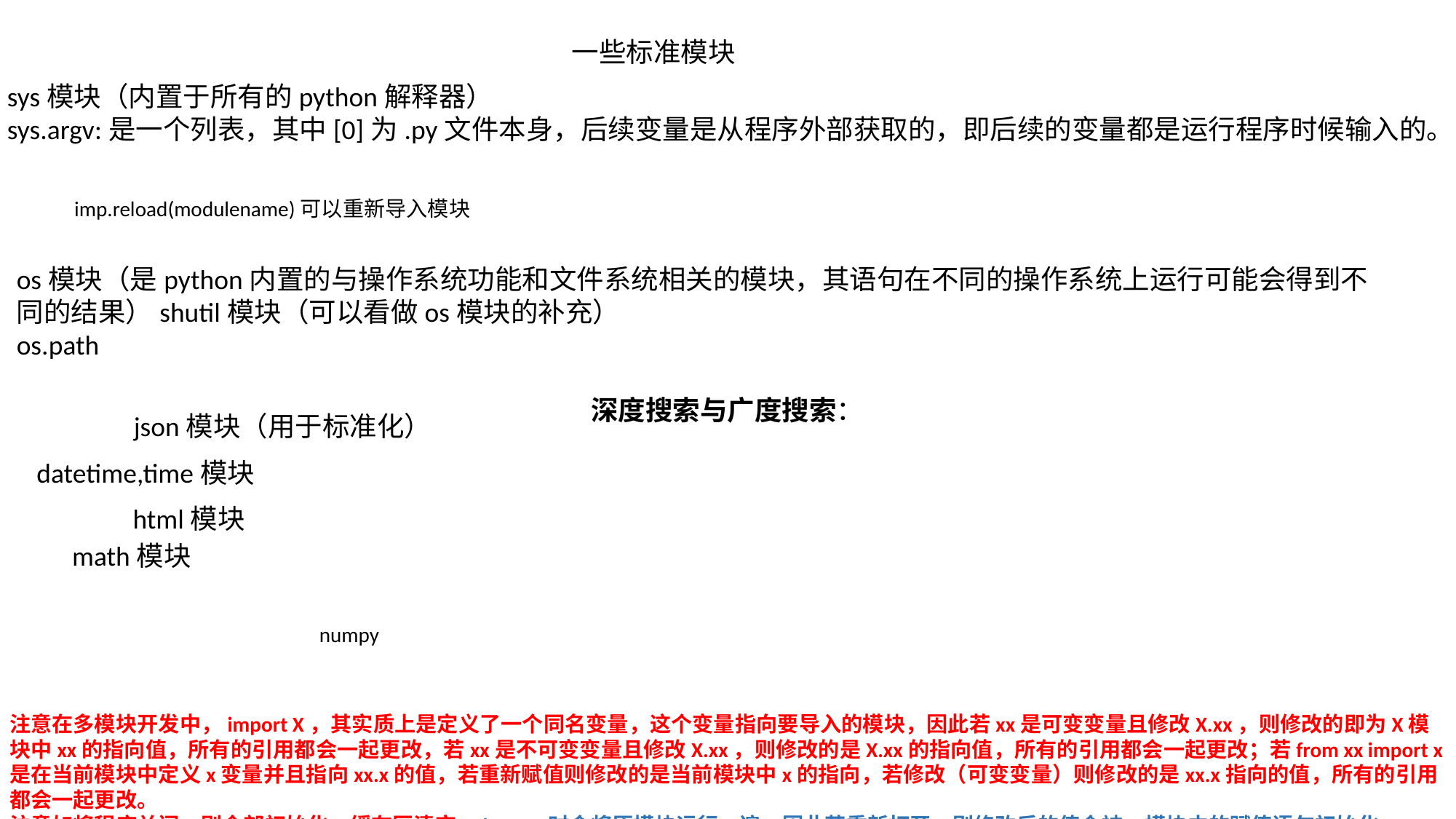

一些标准模块
sys模块（内置于所有的python解释器）
sys.argv:是一个列表，其中[0]为.py文件本身，后续变量是从程序外部获取的，即后续的变量都是运行程序时候输入的。
imp.reload(modulename)可以重新导入模块
os模块（是python内置的与操作系统功能和文件系统相关的模块，其语句在不同的操作系统上运行可能会得到不同的结果）shutil模块（可以看做os模块的补充）
os.path
深度搜索与广度搜索：
json模块（用于标准化）
datetime,time模块
html模块
math模块
numpy
注意在多模块开发中，import X，其实质上是定义了一个同名变量，这个变量指向要导入的模块，因此若xx是可变变量且修改X.xx，则修改的即为X模块中xx的指向值，所有的引用都会一起更改，若xx是不可变变量且修改X.xx，则修改的是X.xx的指向值，所有的引用都会一起更改；若from xx import x 是在当前模块中定义x变量并且指向xx.x的值，若重新赋值则修改的是当前模块中x的指向，若修改（可变变量）则修改的是xx.x指向的值，所有的引用都会一起更改。
注意如将程序关闭，则全部初始化，缓存区清空，import时会将原模块运行一遍，因此若重新打开，则修改后的值会被X模块中的赋值语句初始化。